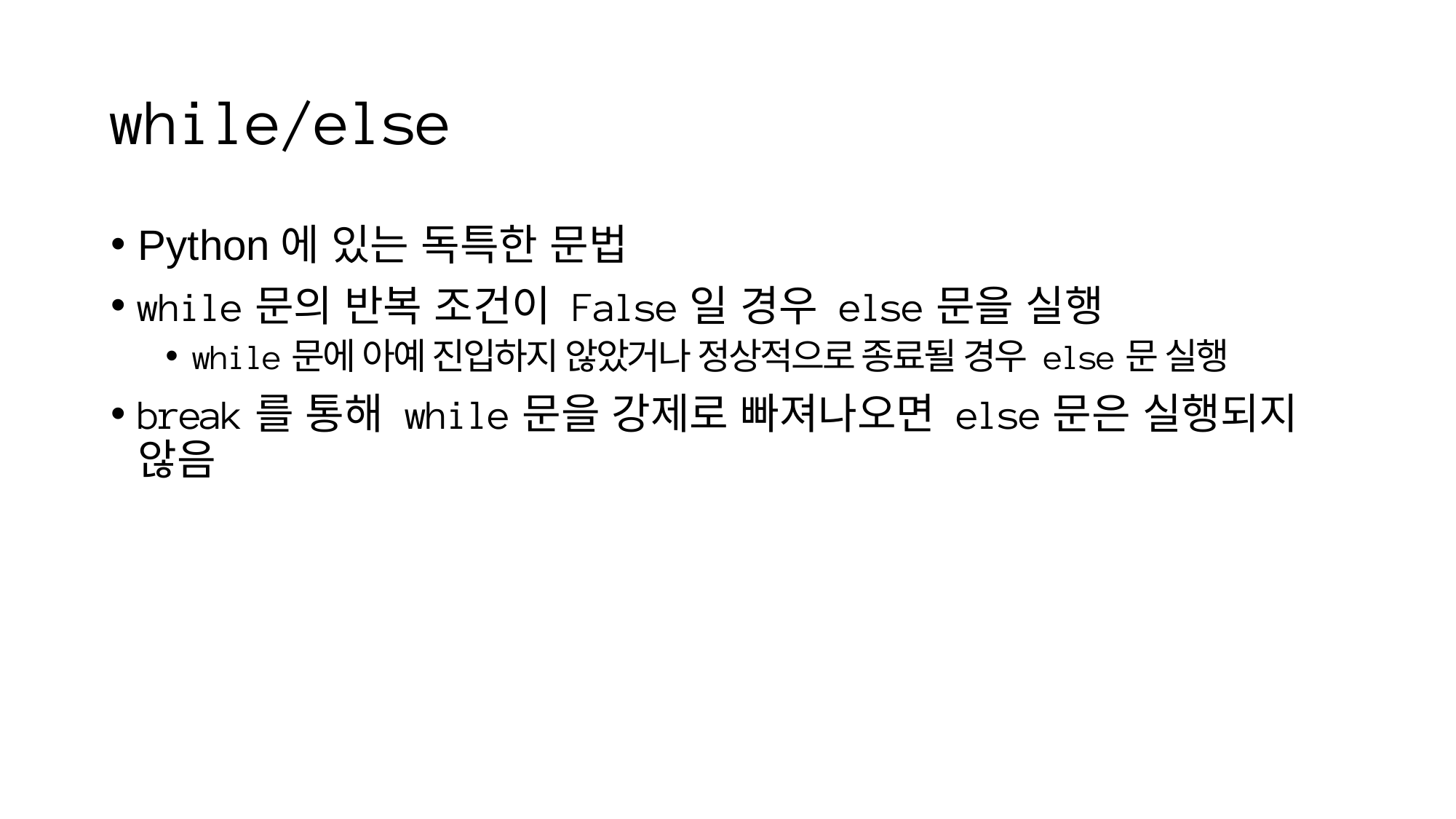

# while/else
Python에 있는 독특한 문법
while문의 반복 조건이 False일 경우 else문을 실행
while문에 아예 진입하지 않았거나 정상적으로 종료될 경우 else문 실행
break를 통해 while문을 강제로 빠져나오면 else문은 실행되지 않음